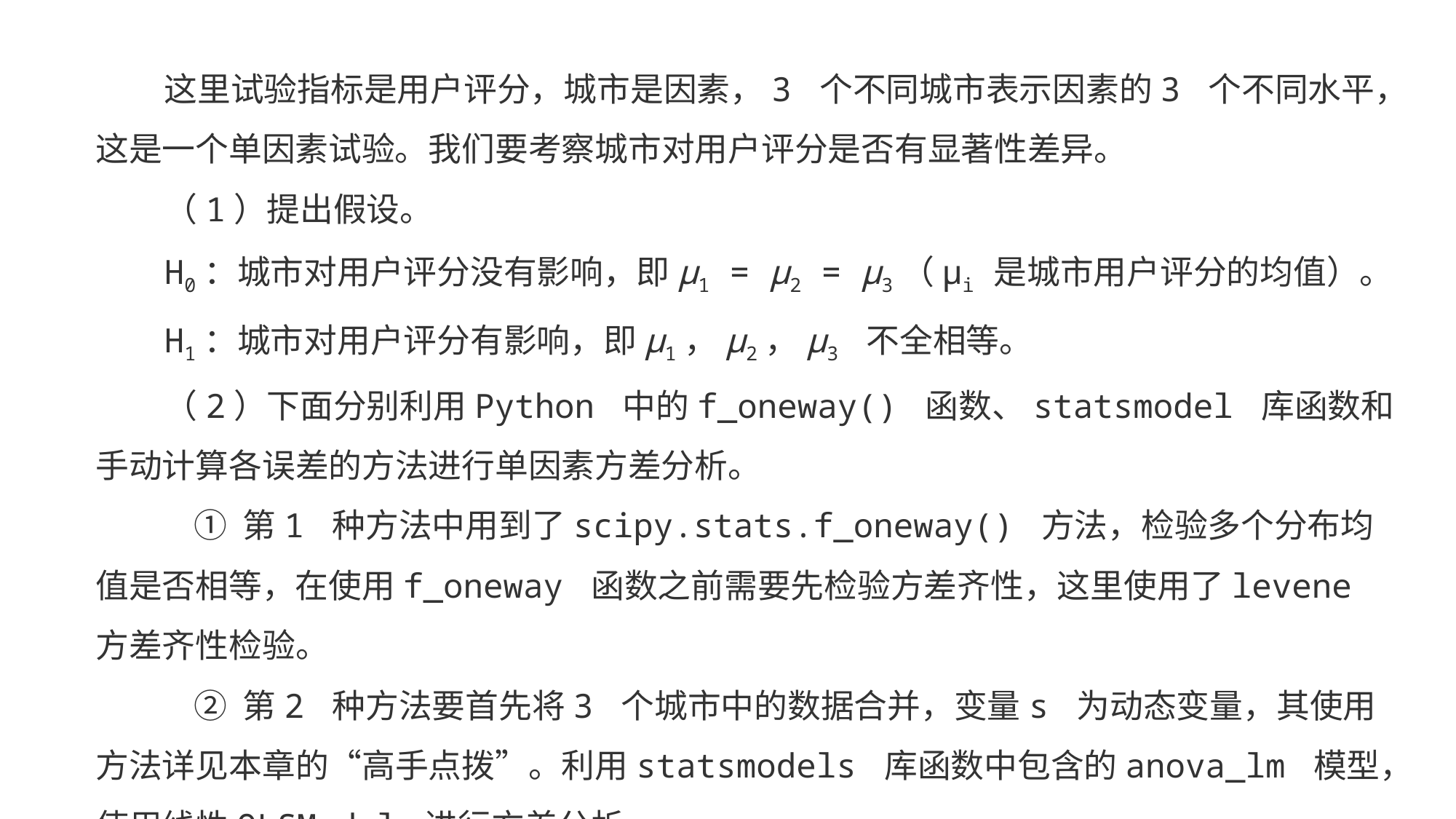

这里试验指标是用户评分，城市是因素，3 个不同城市表示因素的3 个不同水平，这是一个单因素试验。我们要考察城市对用户评分是否有显著性差异。
（1）提出假设。
H0：城市对用户评分没有影响，即μ1 = μ2 = μ3（μi 是城市用户评分的均值）。
H1：城市对用户评分有影响，即μ1，μ2，μ3 不全相等。
（2）下面分别利用Python 中的f_oneway() 函数、statsmodel 库函数和手动计算各误差的方法进行单因素方差分析。
    ① 第1 种方法中用到了scipy.stats.f_oneway() 方法，检验多个分布均值是否相等，在使用f_oneway 函数之前需要先检验方差齐性，这里使用了levene 方差齐性检验。
    ② 第2 种方法要首先将3 个城市中的数据合并，变量s 为动态变量，其使用方法详见本章的“高手点拨”。利用statsmodels 库函数中包含的anova_lm 模型，使用线性OLSModel 进行方差分析。